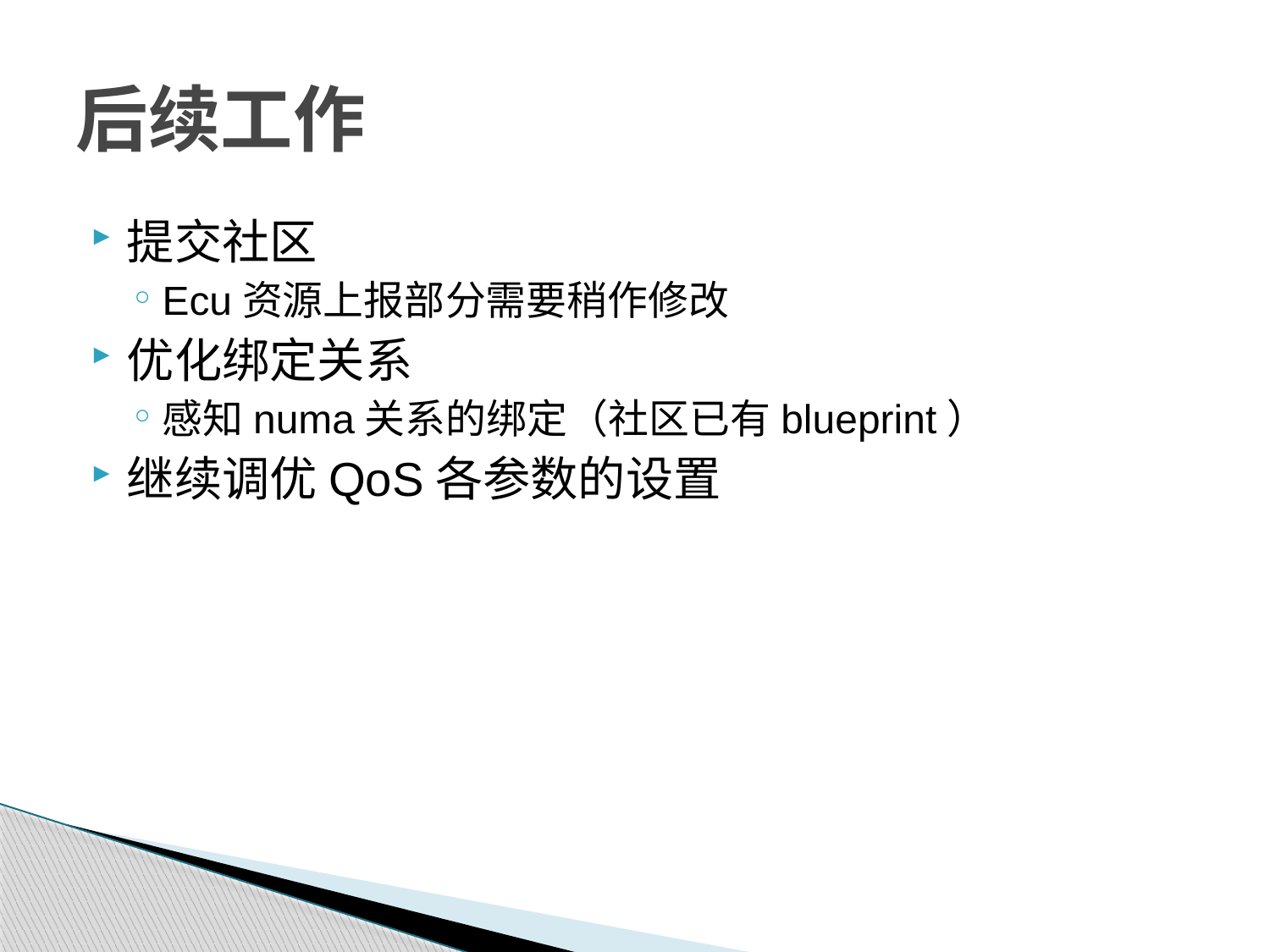

# 后续工作
提交社区
Ecu资源上报部分需要稍作修改
优化绑定关系
感知numa关系的绑定（社区已有blueprint）
继续调优QoS各参数的设置